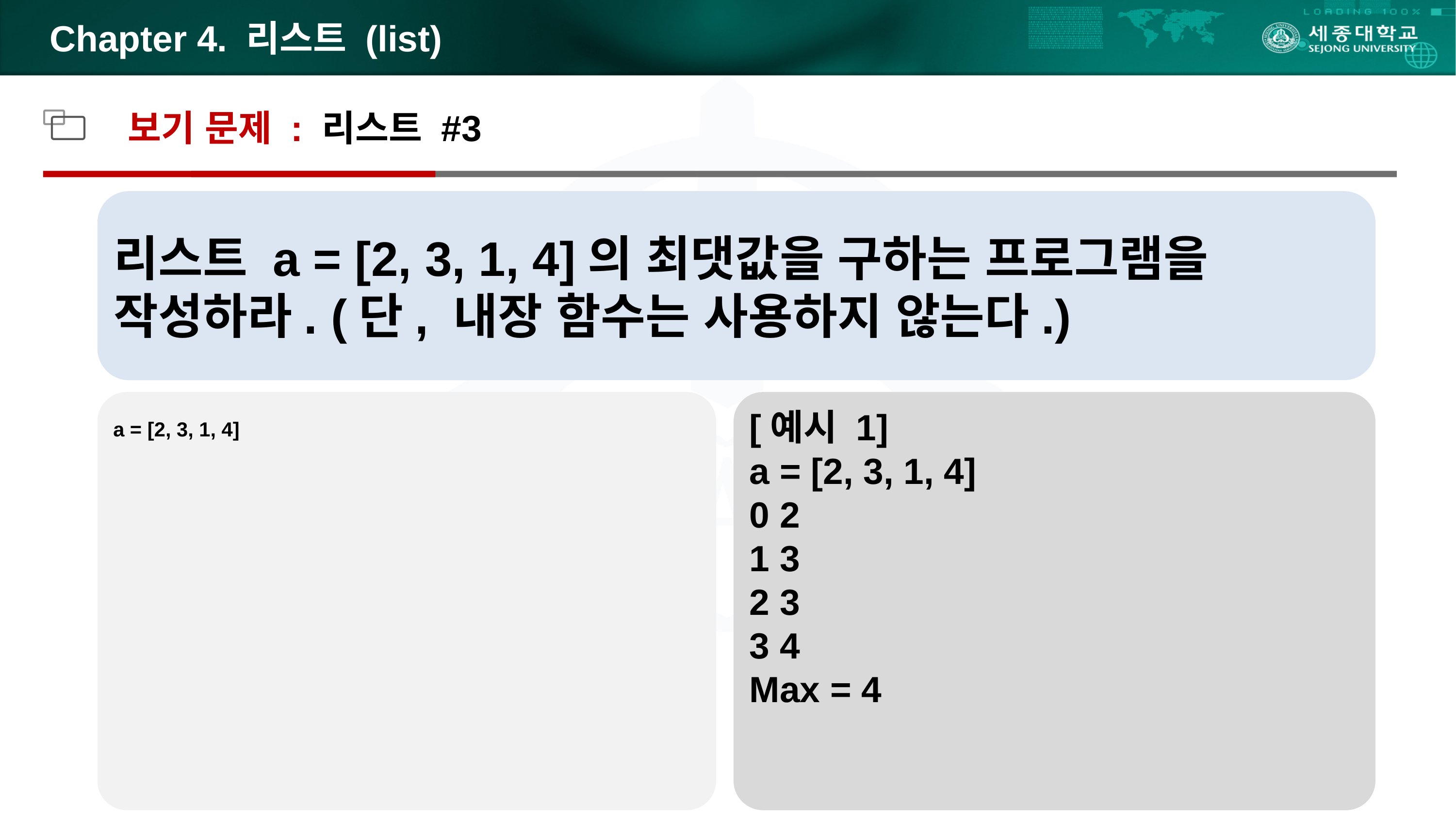

# Chapter 4. 리스트 (list)
보기 문제 : 리스트 #3
리스트 a = [2, 3, 1, 4]의 최댓값을 구하는 프로그램을 작성하라. (단, 내장 함수는 사용하지 않는다.)
a = [2, 3, 1, 4]
[예시 1]
a = [2, 3, 1, 4]
0 2
1 3
2 3
3 4
Max = 4